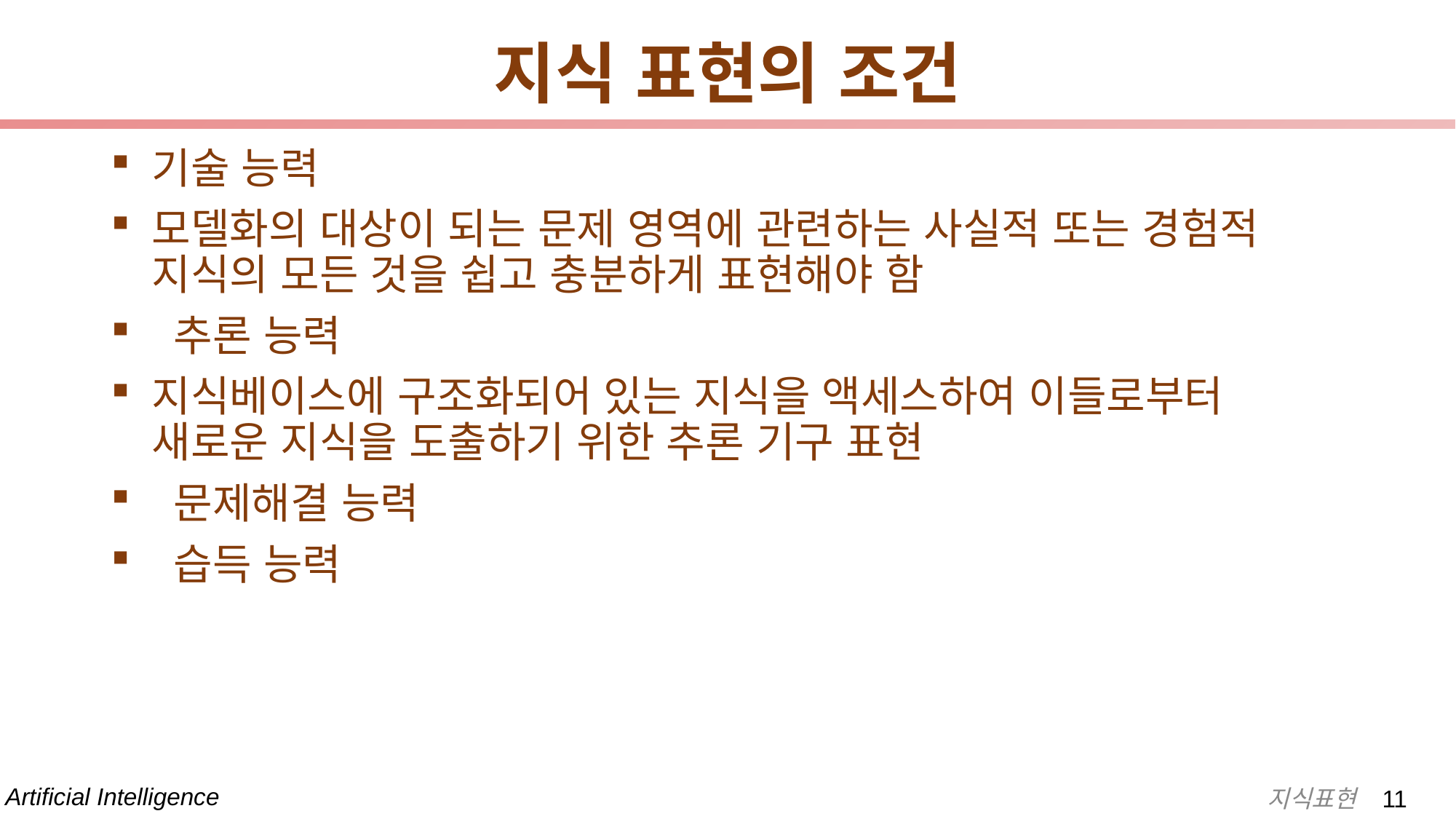

# 지식 표현의 조건
기술 능력
모델화의 대상이 되는 문제 영역에 관련하는 사실적 또는 경험적 지식의 모든 것을 쉽고 충분하게 표현해야 함
 추론 능력
지식베이스에 구조화되어 있는 지식을 액세스하여 이들로부터 새로운 지식을 도출하기 위한 추론 기구 표현
 문제해결 능력
 습득 능력